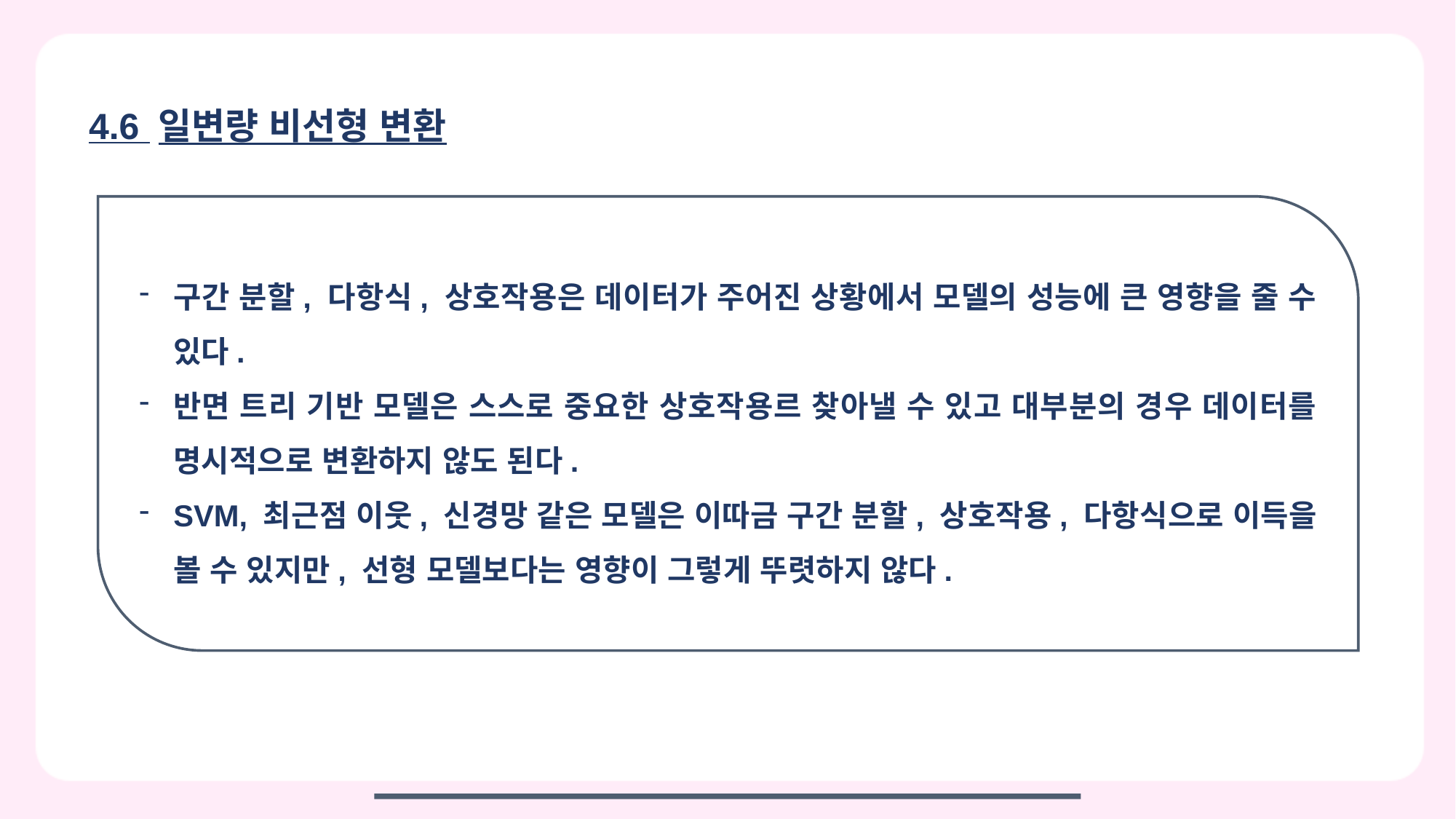

4.6 일변량 비선형 변환
구간 분할, 다항식, 상호작용은 데이터가 주어진 상황에서 모델의 성능에 큰 영향을 줄 수 있다.
반면 트리 기반 모델은 스스로 중요한 상호작용르 찾아낼 수 있고 대부분의 경우 데이터를 명시적으로 변환하지 않도 된다.
SVM, 최근점 이웃, 신경망 같은 모델은 이따금 구간 분할, 상호작용, 다항식으로 이득을 볼 수 있지만, 선형 모델보다는 영향이 그렇게 뚜렷하지 않다.